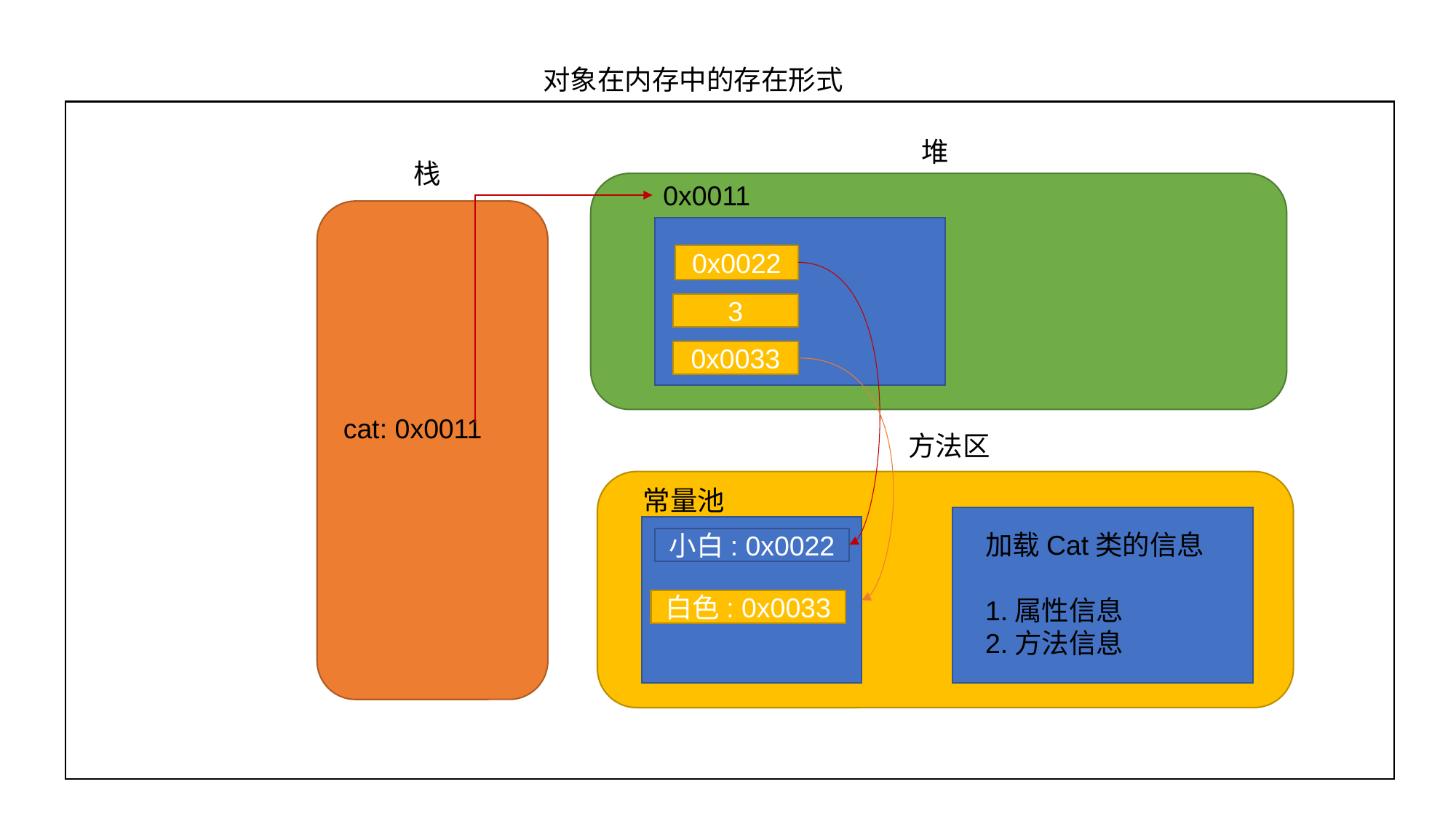

对象在内存中的存在形式

堆
栈

0x0011

0x0022
3
0x0033
cat: 0x0011
方法区

常量池

加载Cat类的信息

1.属性信息
2.方法信息
小白: 0x0022
白色: 0x0033